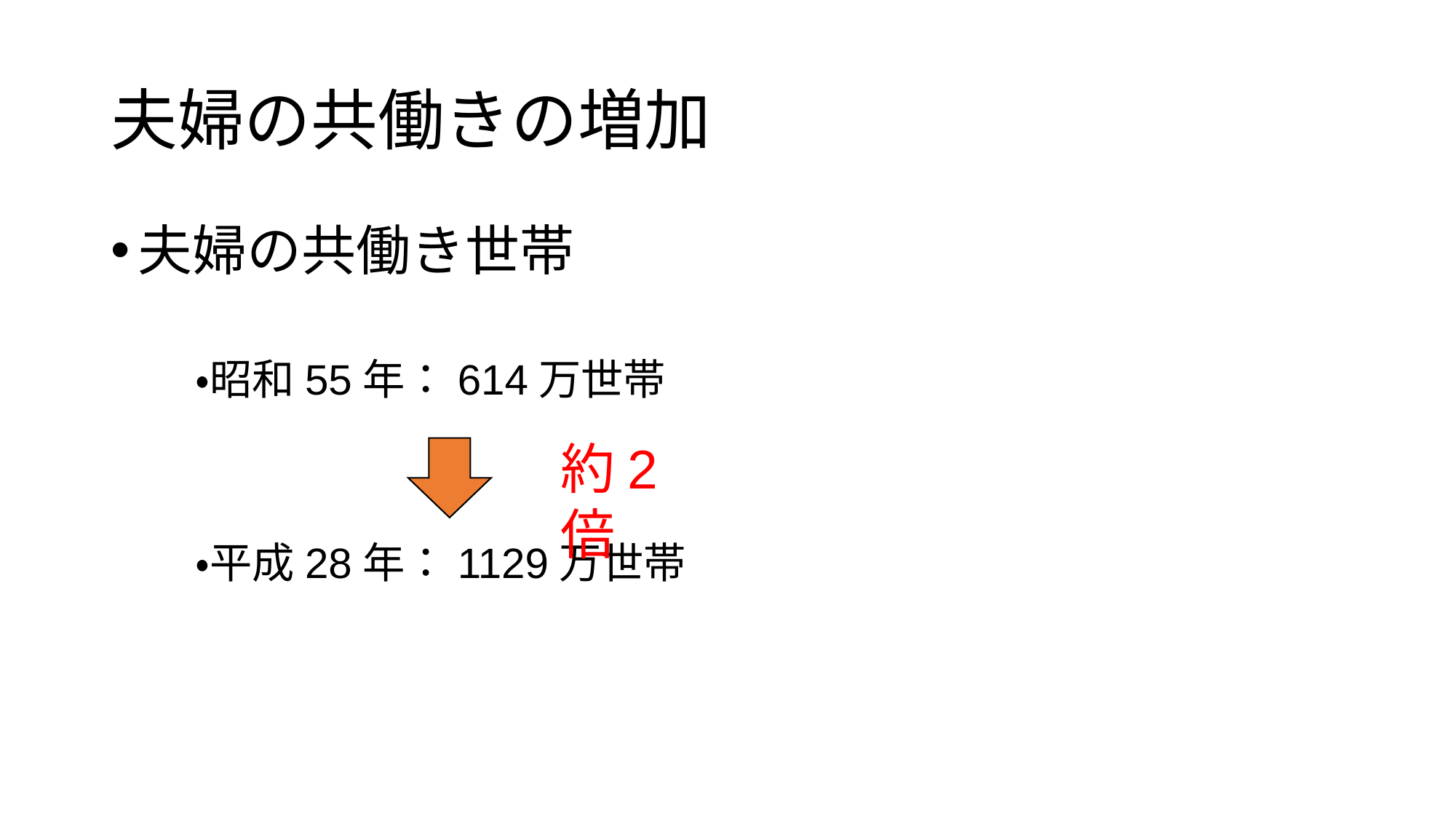

# 夫婦の共働きの増加
夫婦の共働き世帯

　　・昭和55年：614万世帯

　　・平成28年：1129万世帯
約2倍